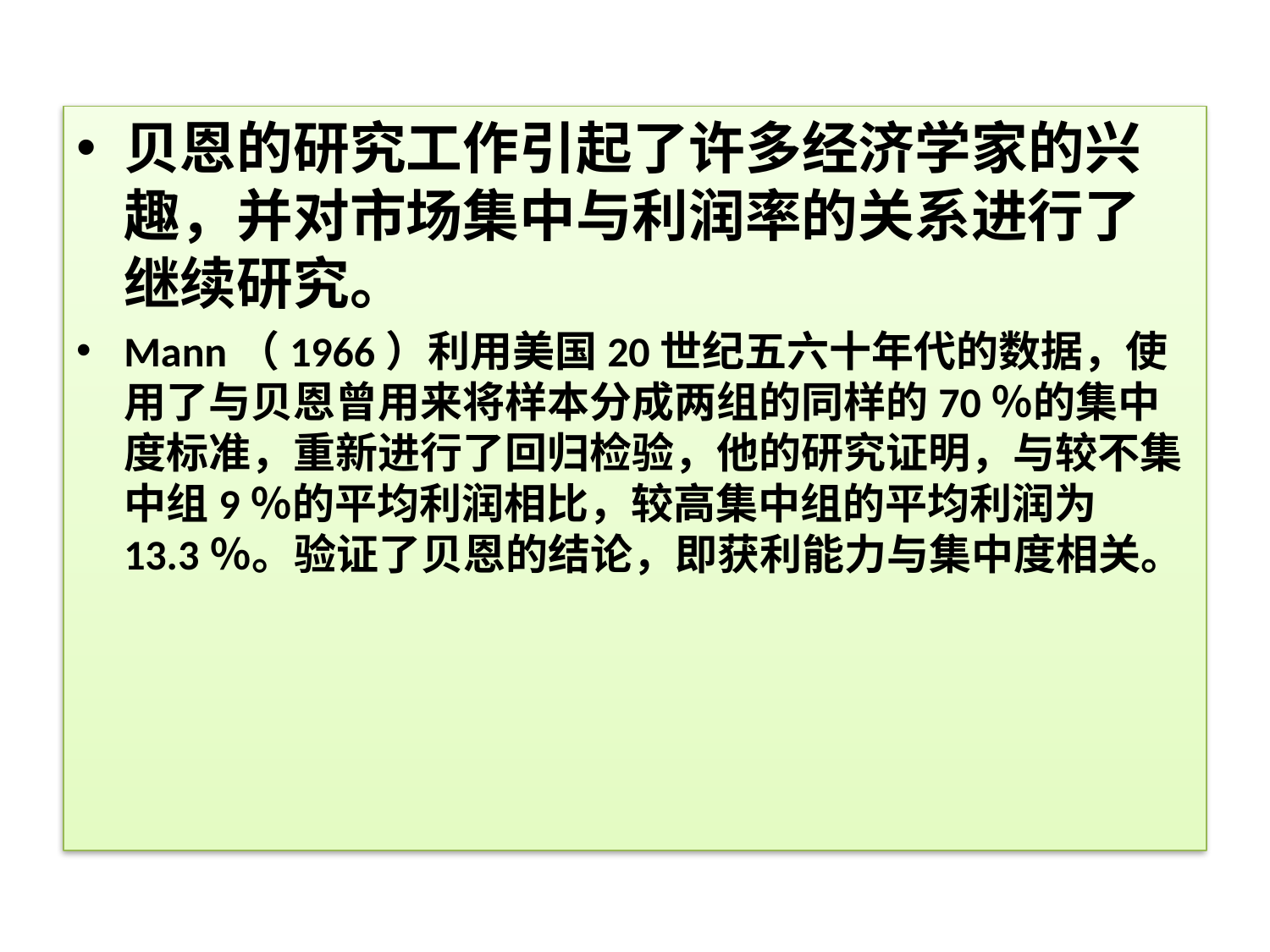

#
贝恩的研究工作引起了许多经济学家的兴趣，并对市场集中与利润率的关系进行了继续研究。
Mann（1966）利用美国20世纪五六十年代的数据，使用了与贝恩曾用来将样本分成两组的同样的70％的集中度标准，重新进行了回归检验，他的研究证明，与较不集中组9％的平均利润相比，较高集中组的平均利润为13.3％。验证了贝恩的结论，即获利能力与集中度相关。